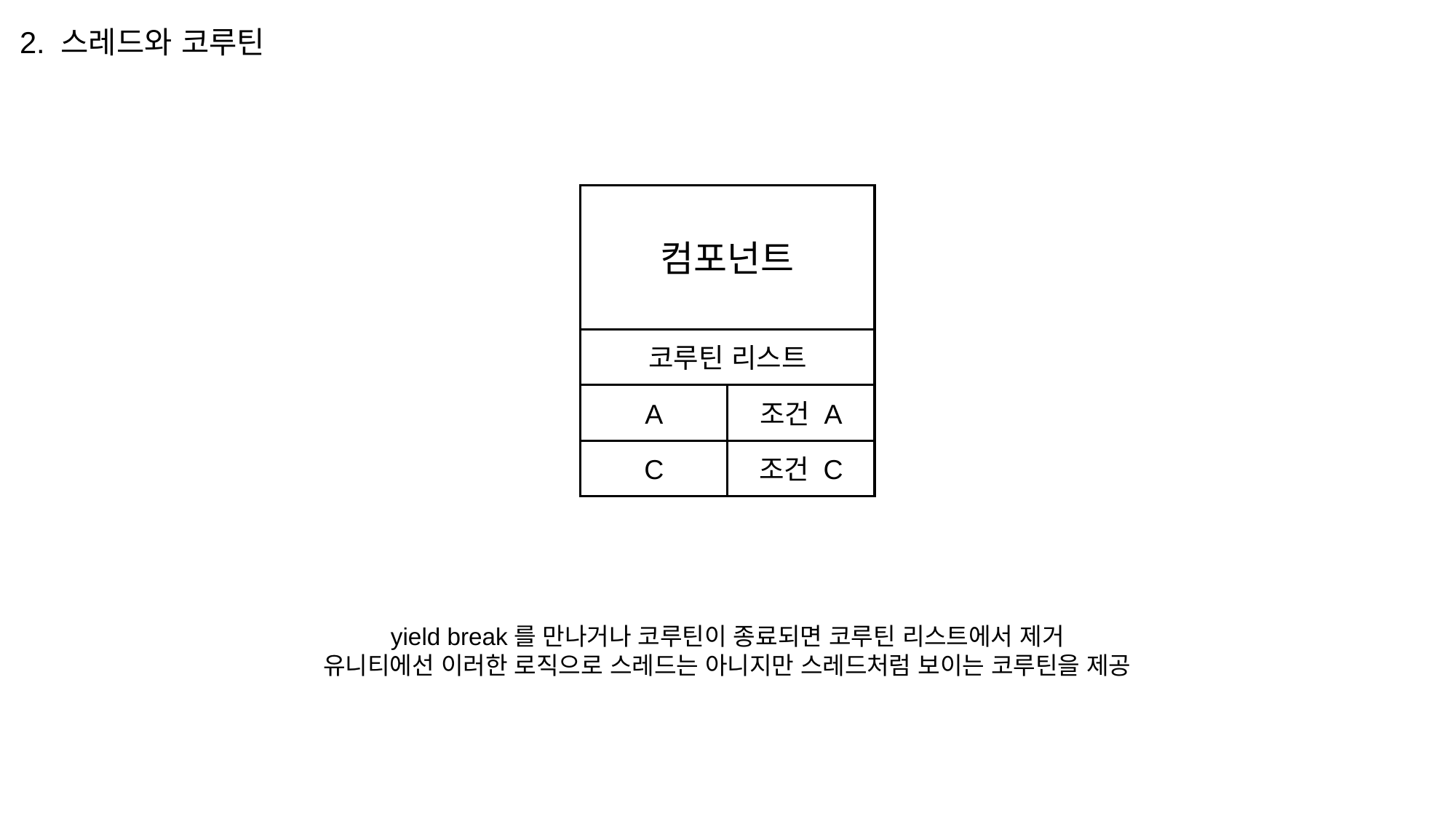

2. 스레드와 코루틴
컴포넌트
코루틴 리스트
A
조건 A
조건 C
C
yield break를 만나거나 코루틴이 종료되면 코루틴 리스트에서 제거
유니티에선 이러한 로직으로 스레드는 아니지만 스레드처럼 보이는 코루틴을 제공